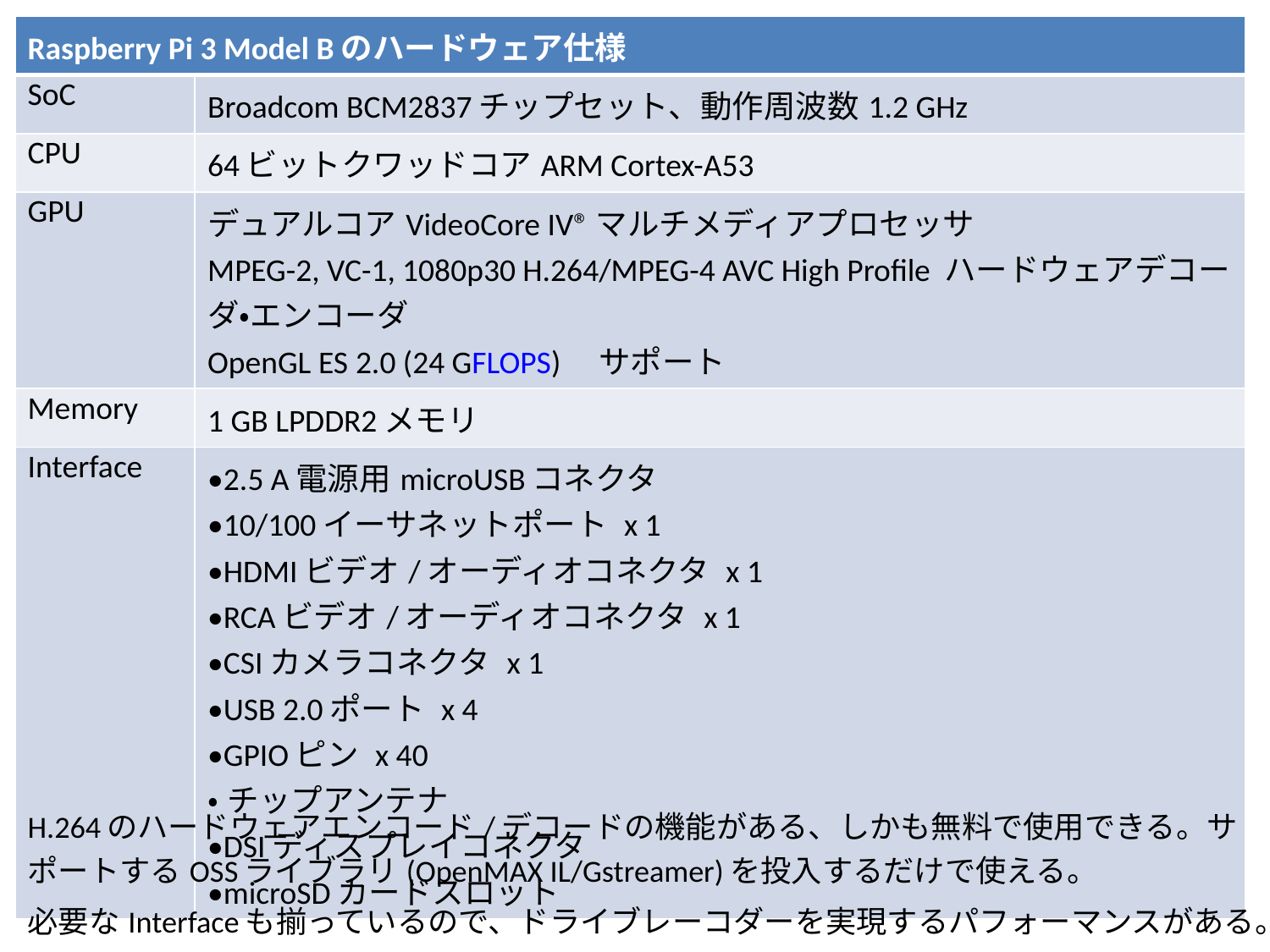

| Raspberry Pi 3 Model Bのハードウェア仕様 |  |
| --- | --- |
| SoC | Broadcom BCM2837チップセット、動作周波数1.2 GHz |
| CPU | 64ビットクワッドコアARM Cortex-A53 |
| GPU | デュアルコアVideoCore IV®マルチメディアプロセッサ MPEG-2, VC-1, 1080p30 H.264/MPEG-4 AVC High Profile ハードウェアデコーダ・エンコーダ OpenGL ES 2.0 (24 GFLOPS)　サポート |
| Memory | 1 GB LPDDR2メモリ |
| Interface | •2.5 A電源用microUSBコネクタ •10/100イーサネットポート x 1 •HDMIビデオ/オーディオコネクタ x 1 •RCAビデオ/オーディオコネクタ x 1 •CSIカメラコネクタ x 1 •USB 2.0ポート x 4 •GPIOピン x 40 •チップアンテナ •DSIディスプレイコネクタ •microSDカードスロット |
H.264のハードウェアエンコード/デコードの機能がある、しかも無料で使用できる。サポートするOSSライブラリ(OpenMAX IL/Gstreamer)を投入するだけで使える。
必要なInterfaceも揃っているので、ドライブレーコダーを実現するパフォーマンスがある。